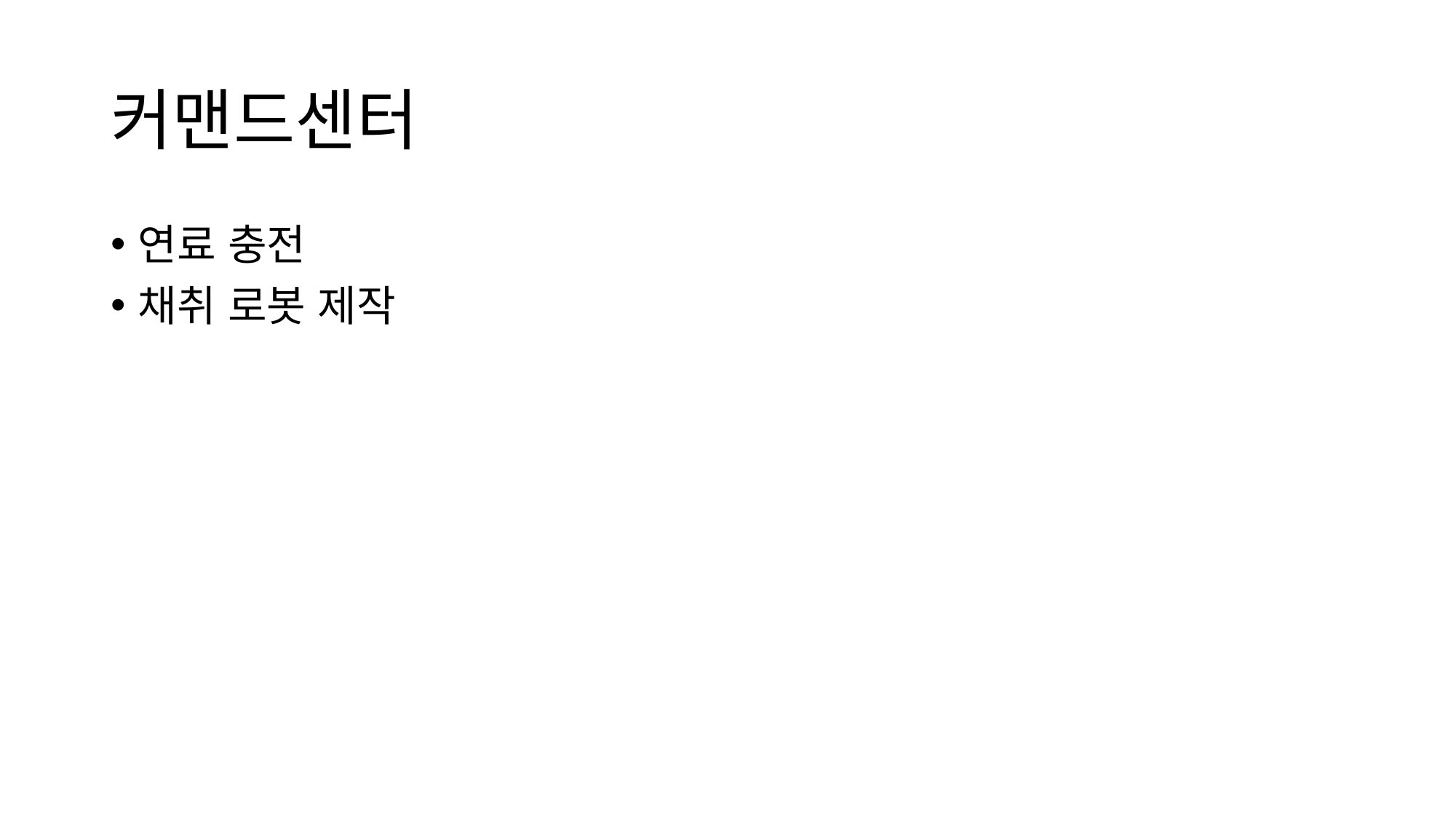

# 커맨드센터
연료 충전
채취 로봇 제작